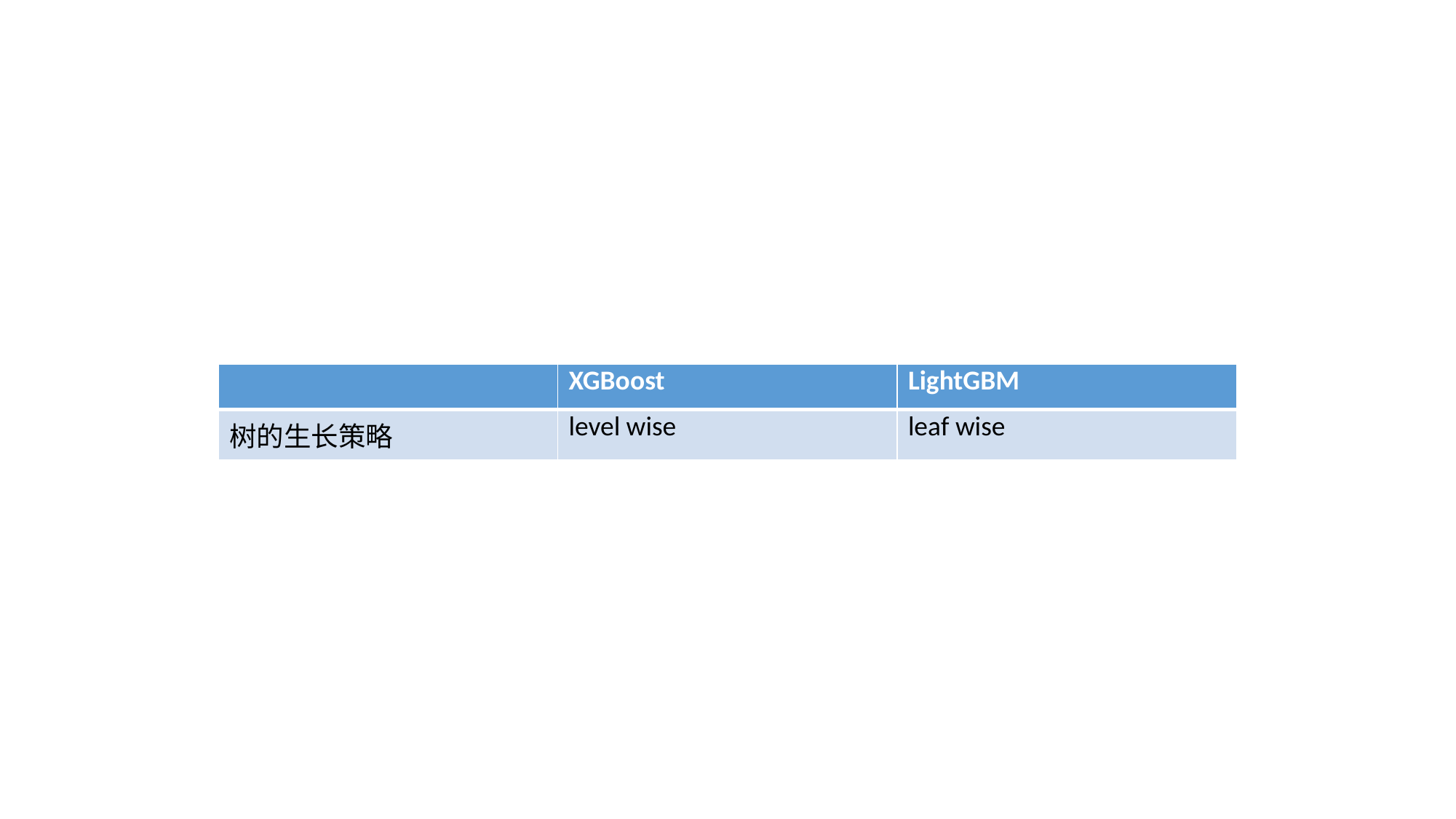

|  | XGBoost | LightGBM |
| --- | --- | --- |
| 树的生长策略 | level wise | leaf wise |